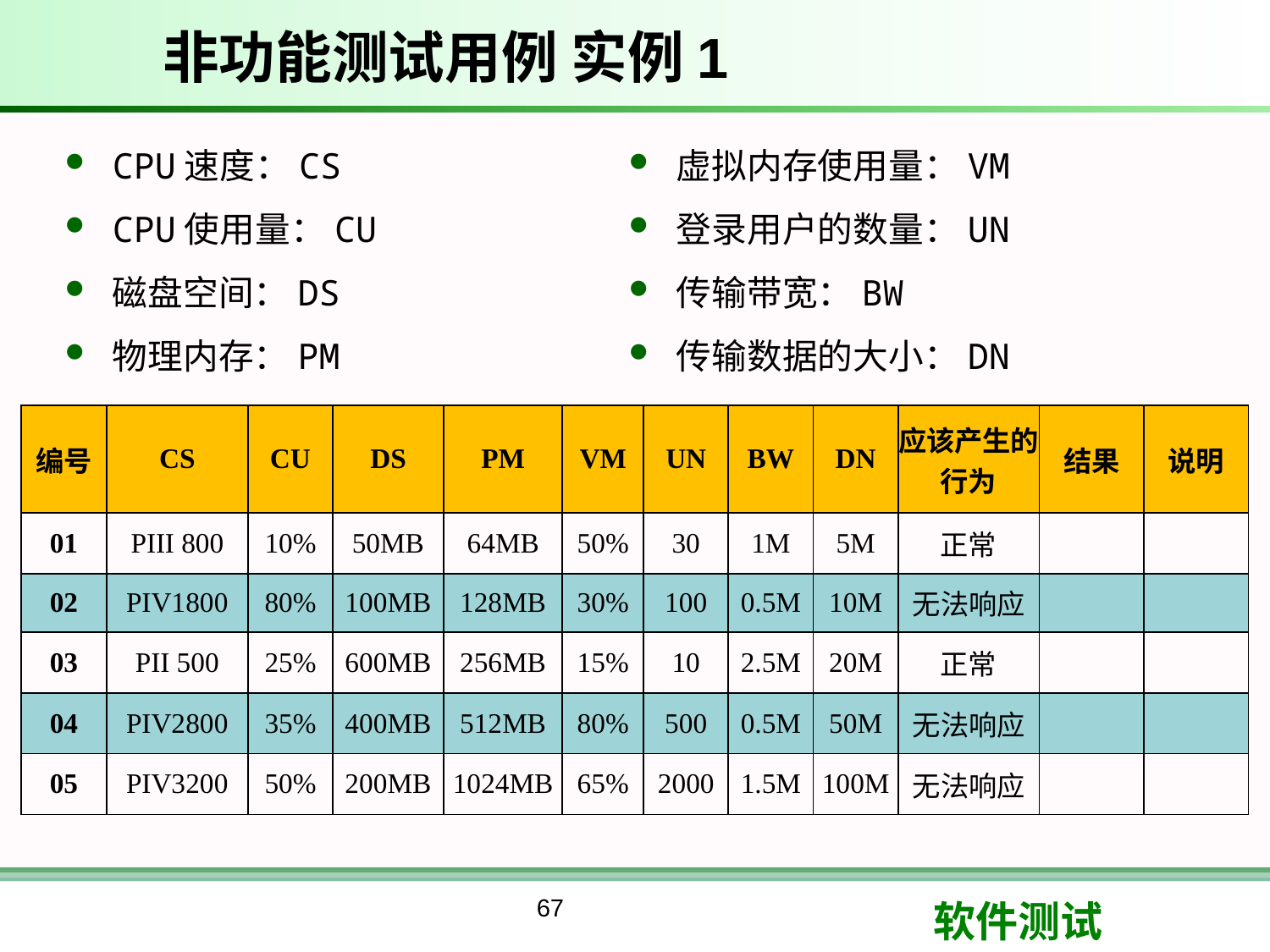

# 非功能测试用例 实例1
CPU速度：CS
CPU使用量：CU
磁盘空间：DS
物理内存：PM
虚拟内存使用量：VM
登录用户的数量：UN
传输带宽：BW
传输数据的大小：DN
| 编号 | CS | CU | DS | PM | VM | UN | BW | DN | 应该产生的行为 | 结果 | 说明 |
| --- | --- | --- | --- | --- | --- | --- | --- | --- | --- | --- | --- |
| 01 | PIII 800 | 10% | 50MB | 64MB | 50% | 30 | 1M | 5M | 正常 |  |  |
| 02 | PIV1800 | 80% | 100MB | 128MB | 30% | 100 | 0.5M | 10M | 无法响应 |  |  |
| 03 | PII 500 | 25% | 600MB | 256MB | 15% | 10 | 2.5M | 20M | 正常 |  |  |
| 04 | PIV2800 | 35% | 400MB | 512MB | 80% | 500 | 0.5M | 50M | 无法响应 |  |  |
| 05 | PIV3200 | 50% | 200MB | 1024MB | 65% | 2000 | 1.5M | 100M | 无法响应 |  |  |
67